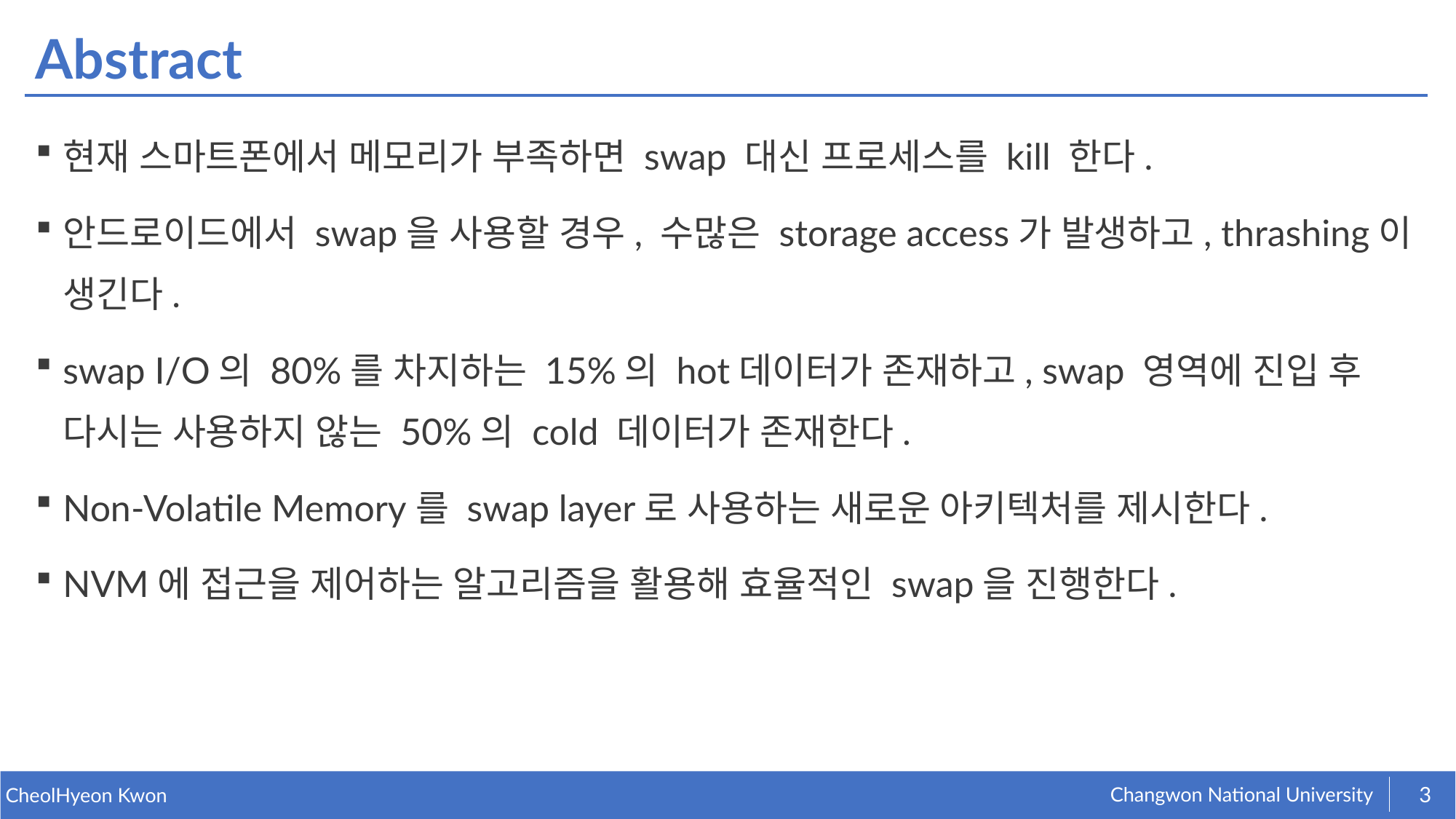

# Abstract
현재 스마트폰에서 메모리가 부족하면 swap 대신 프로세스를 kill 한다.
안드로이드에서 swap을 사용할 경우, 수많은 storage access가 발생하고, thrashing이 생긴다.
swap I/O의 80%를 차지하는 15%의 hot데이터가 존재하고, swap 영역에 진입 후 다시는 사용하지 않는 50%의 cold 데이터가 존재한다.
Non-Volatile Memory를 swap layer로 사용하는 새로운 아키텍처를 제시한다.
NVM에 접근을 제어하는 알고리즘을 활용해 효율적인 swap을 진행한다.
3